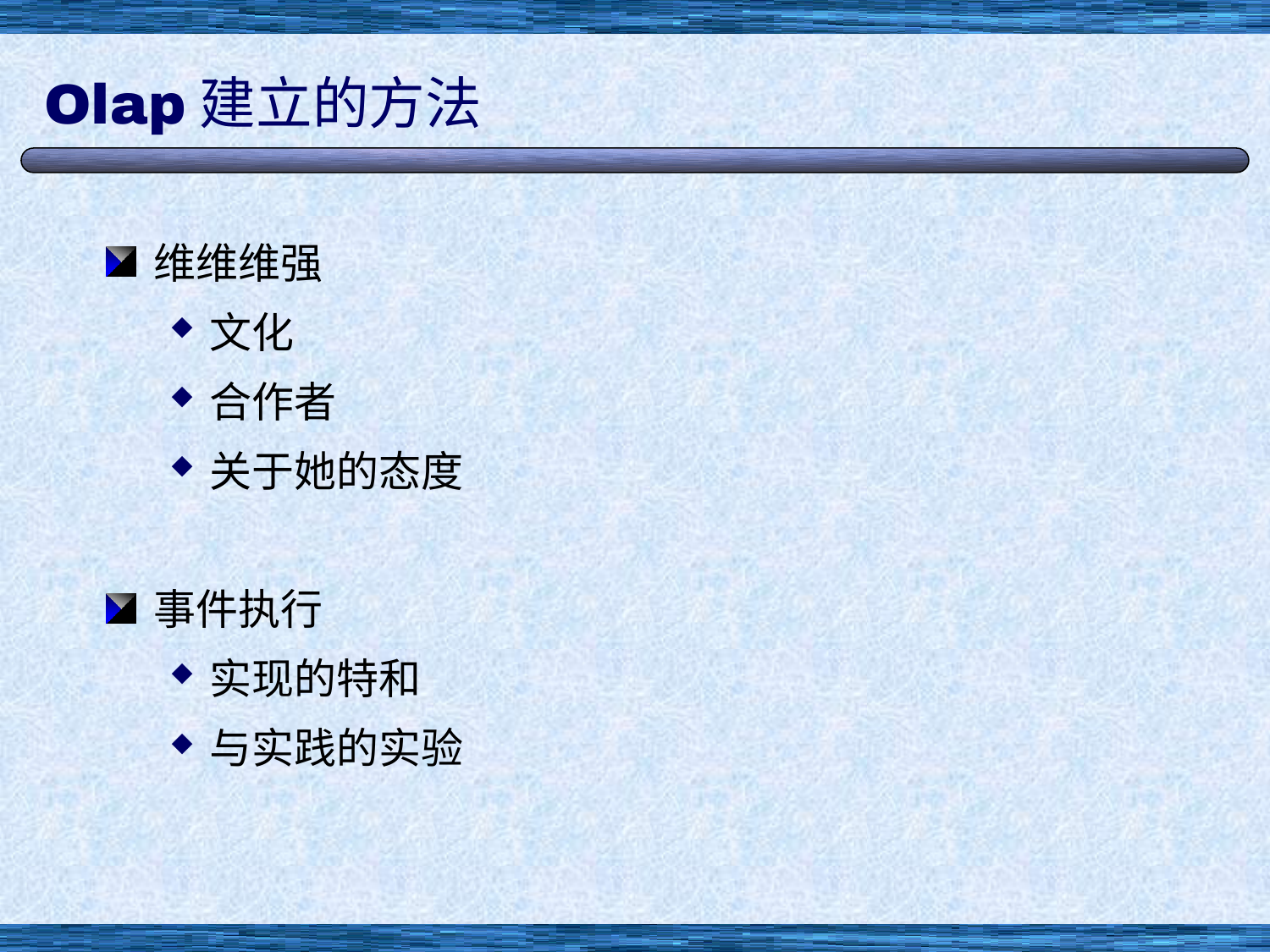

# Olap建立的方法
维维维强
文化
合作者
关于她的态度

事件执行
实现的特和
与实践的实验